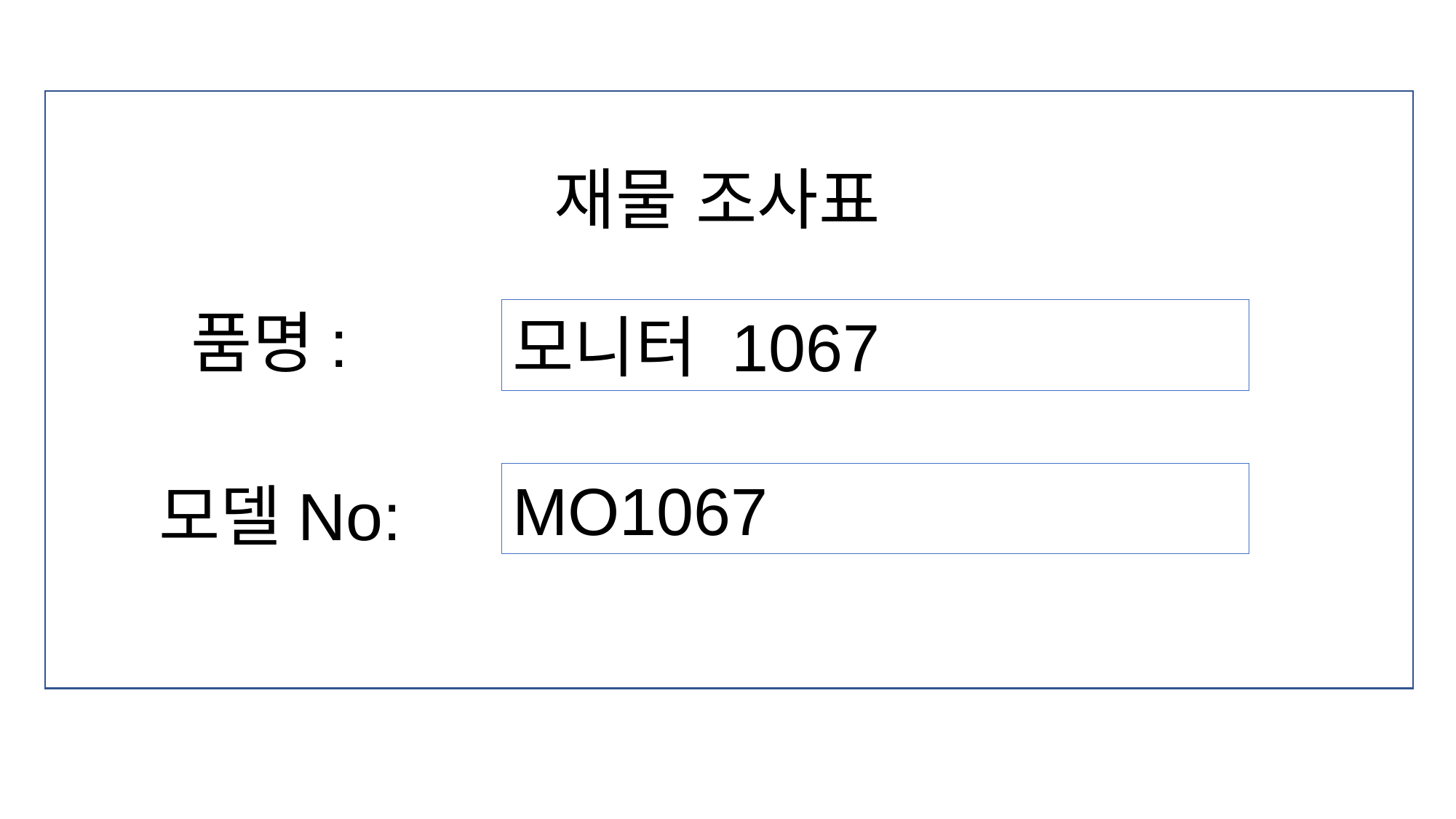

재물 조사표
품명:
모니터 1067
MO1067
모델No: